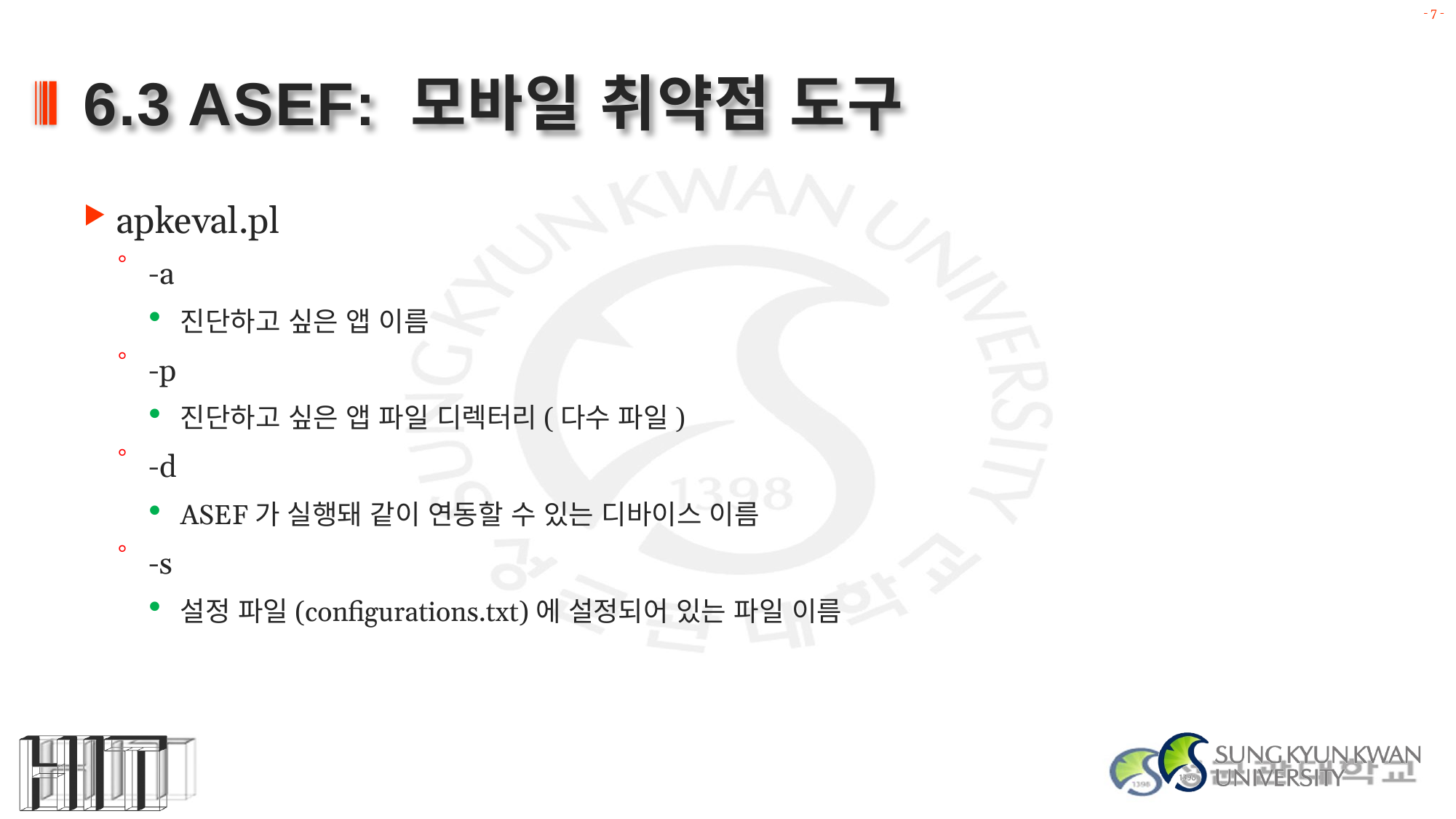

# 6.3 ASEF: 모바일 취약점 도구
apkeval.pl
-a
진단하고 싶은 앱 이름
-p
진단하고 싶은 앱 파일 디렉터리(다수 파일)
-d
ASEF가 실행돼 같이 연동할 수 있는 디바이스 이름
-s
설정 파일(configurations.txt)에 설정되어 있는 파일 이름